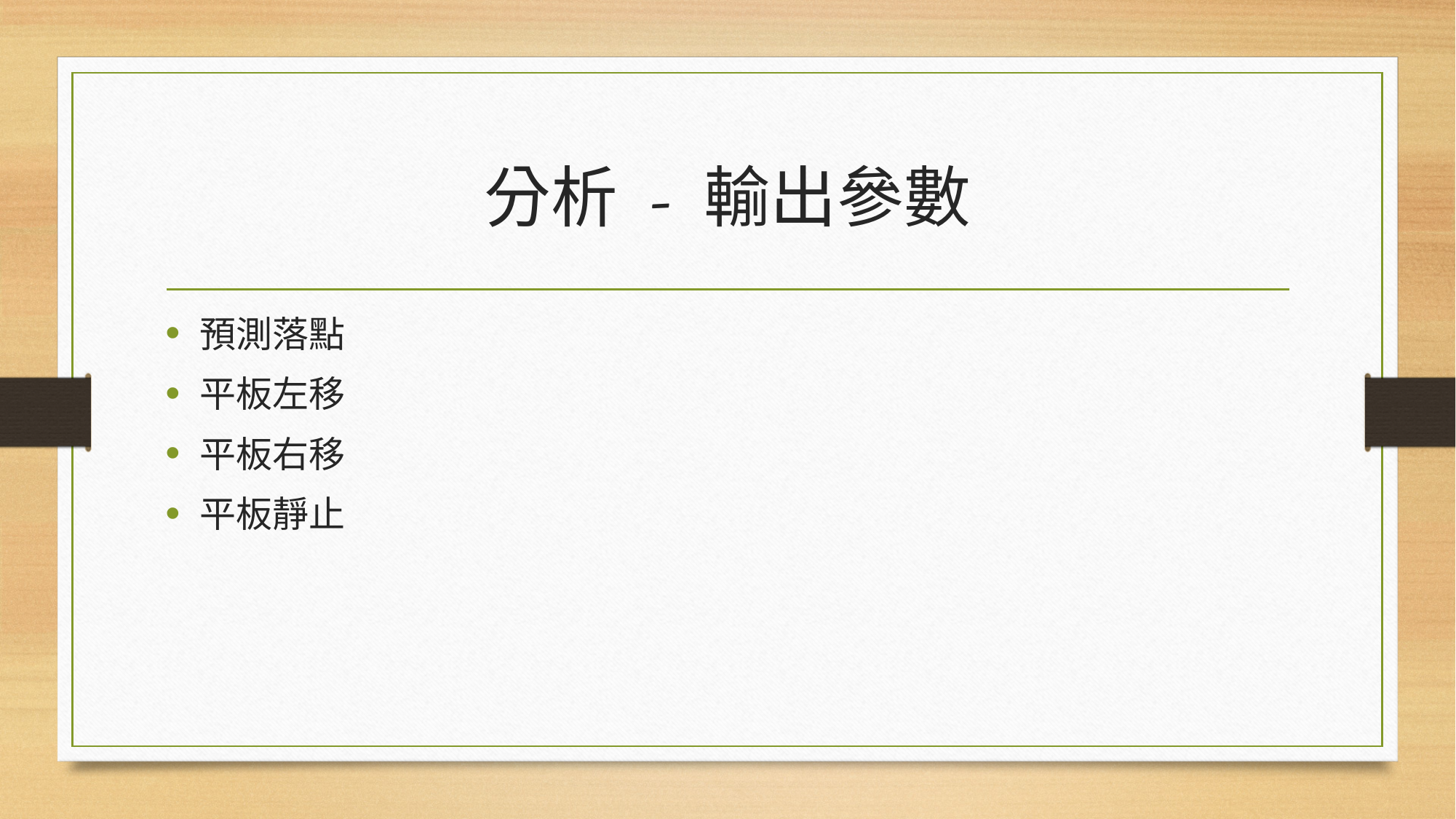

# 分析 - 輸出參數
預測落點
平板左移
平板右移
平板靜止